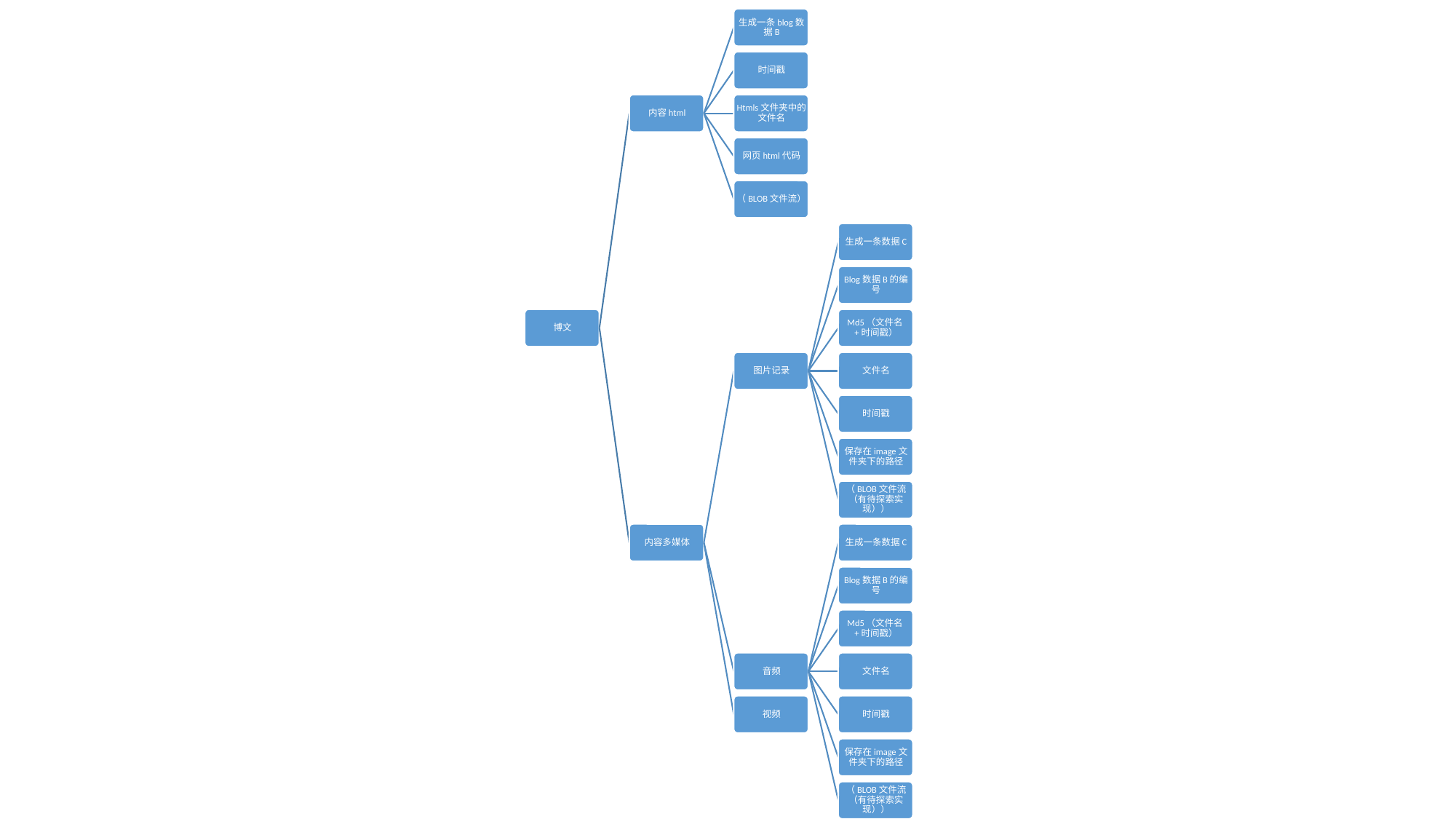

博文

内容html

生成一条blog数据B

时间戳

Htmls文件夹中的文件名

网页html代码

（BLOB文件流）

内容多媒体

图片记录

生成一条数据C

Blog数据B的编号

Md5（文件名+时间戳）

文件名

时间戳

保存在image文件夹下的路径

（BLOB文件流（有待探索实现））

音频

生成一条数据C

Blog数据B的编号

Md5（文件名+时间戳）

文件名

时间戳

保存在image文件夹下的路径

（BLOB文件流（有待探索实现））

视频